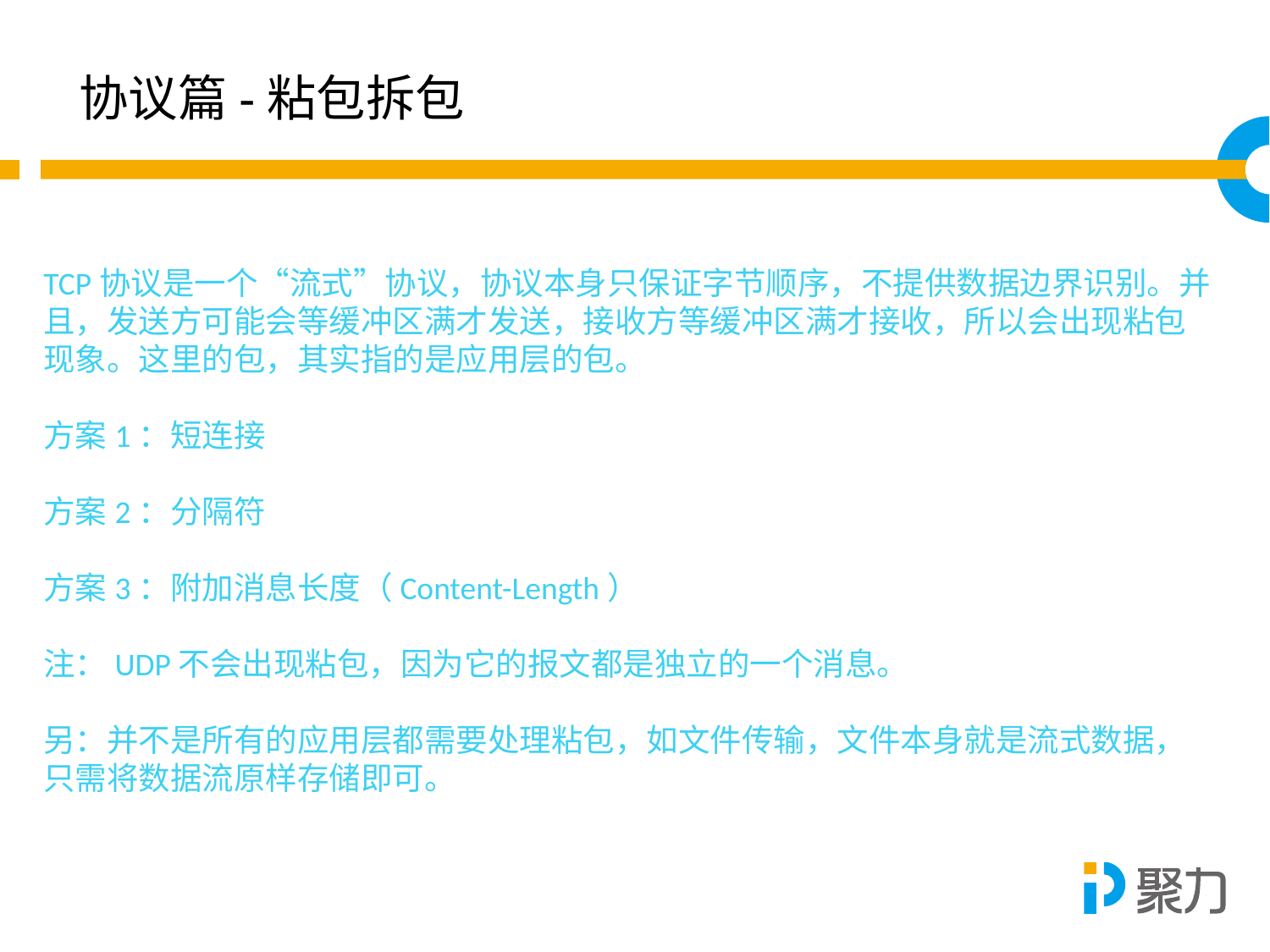

协议篇-粘包拆包
TCP协议是一个“流式”协议，协议本身只保证字节顺序，不提供数据边界识别。并且，发送方可能会等缓冲区满才发送，接收方等缓冲区满才接收，所以会出现粘包现象。这里的包，其实指的是应用层的包。

方案1：短连接

方案2：分隔符

方案3：附加消息长度（Content-Length）

注：UDP不会出现粘包，因为它的报文都是独立的一个消息。

另：并不是所有的应用层都需要处理粘包，如文件传输，文件本身就是流式数据，只需将数据流原样存储即可。